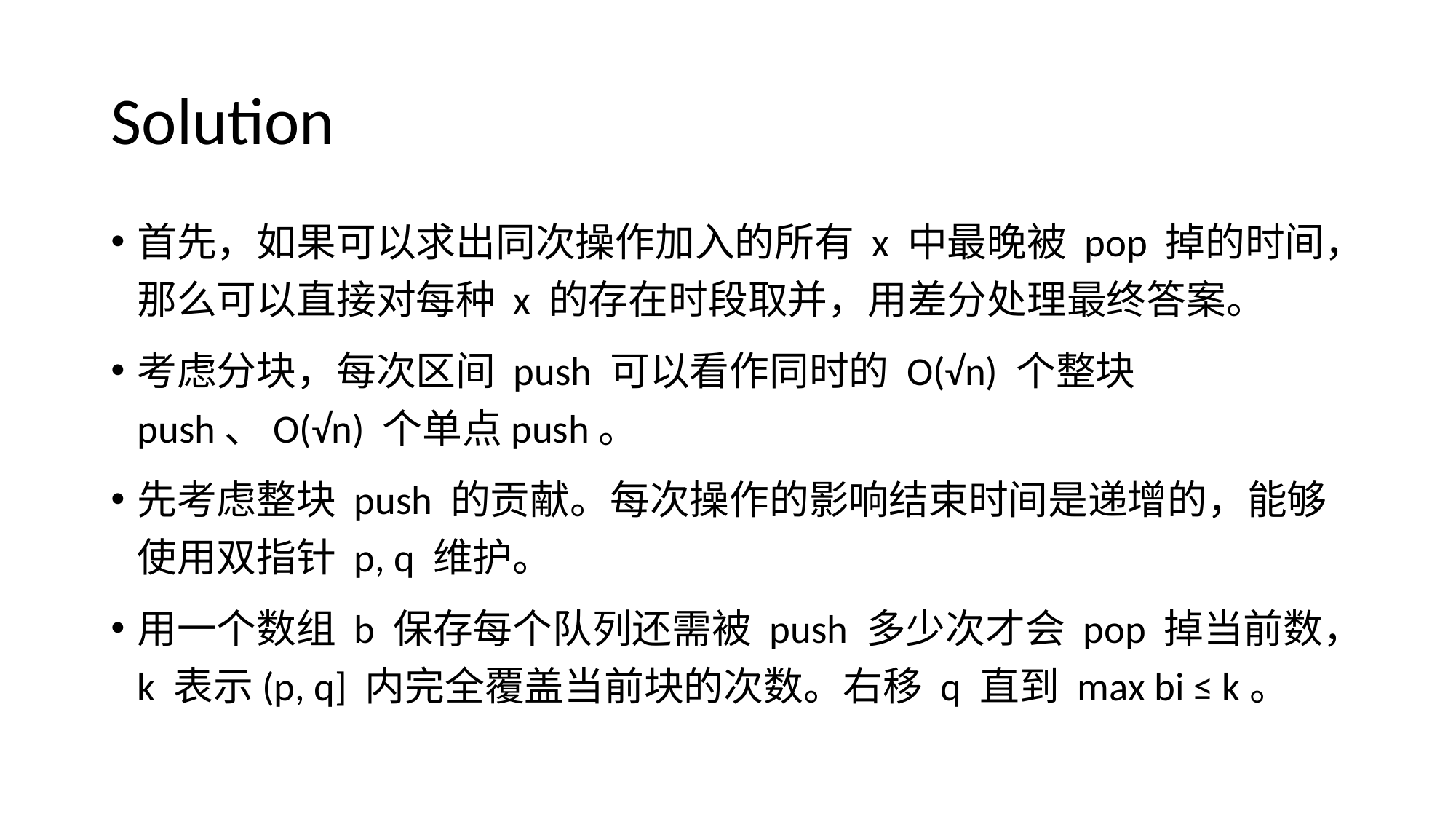

# Solution
首先，如果可以求出同次操作加入的所有 x 中最晚被 pop 掉的时间，那么可以直接对每种 x 的存在时段取并，用差分处理最终答案。
考虑分块，每次区间 push 可以看作同时的 O(√n) 个整块 push、O(√n) 个单点push。
先考虑整块 push 的贡献。每次操作的影响结束时间是递增的，能够使用双指针 p, q 维护。
用一个数组 b 保存每个队列还需被 push 多少次才会 pop 掉当前数，k 表示(p, q] 内完全覆盖当前块的次数。右移 q 直到 max bi ≤ k。